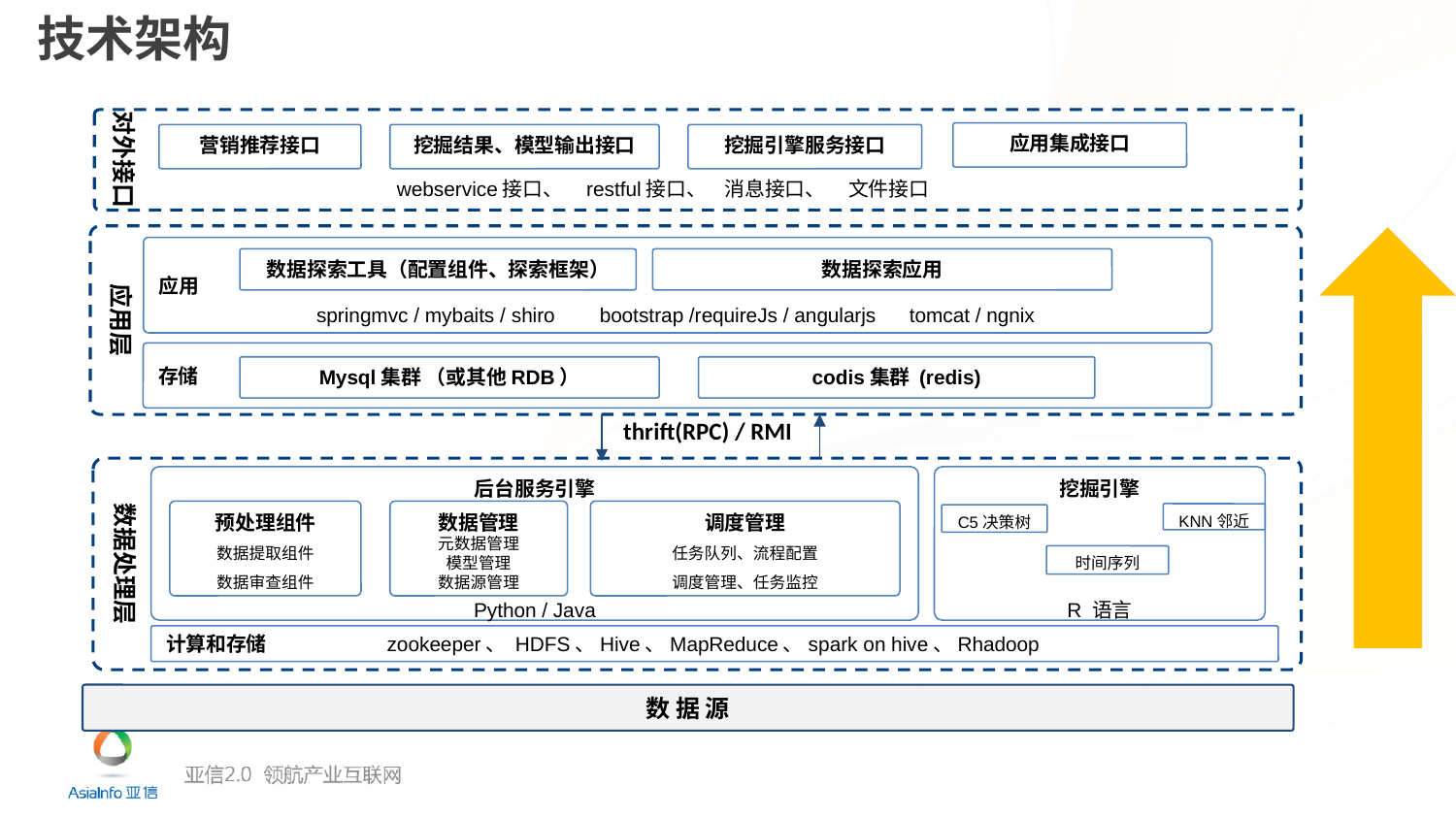

技术架构
对外接口
应用集成接口
营销推荐接口
挖掘结果、模型输出接口
挖掘引擎服务接口
webservice接口、    restful接口、    消息接口、     文件接口
应用层

应用
数据探索工具（配置组件、探索框架）
数据探索应用
springmvc / mybaits / shiro        bootstrap /requireJs / angularjs      tomcat / ngnix
存储
Mysql集群 （或其他RDB）
codis集群 (redis)
thrift(RPC) / RMI
数据处理层
后台服务引擎

Python / Java
挖掘引擎

R 语言
预处理组件
数据提取组件
数据审查组件

数据管理
元数据管理
模型管理
数据源管理

调度管理
任务队列、流程配置
调度管理、任务监控

KNN邻近
C5决策树
时间序列
计算和存储                         zookeeper、 HDFS、Hive、MapReduce、spark on hive、Rhadoop
数 据 源